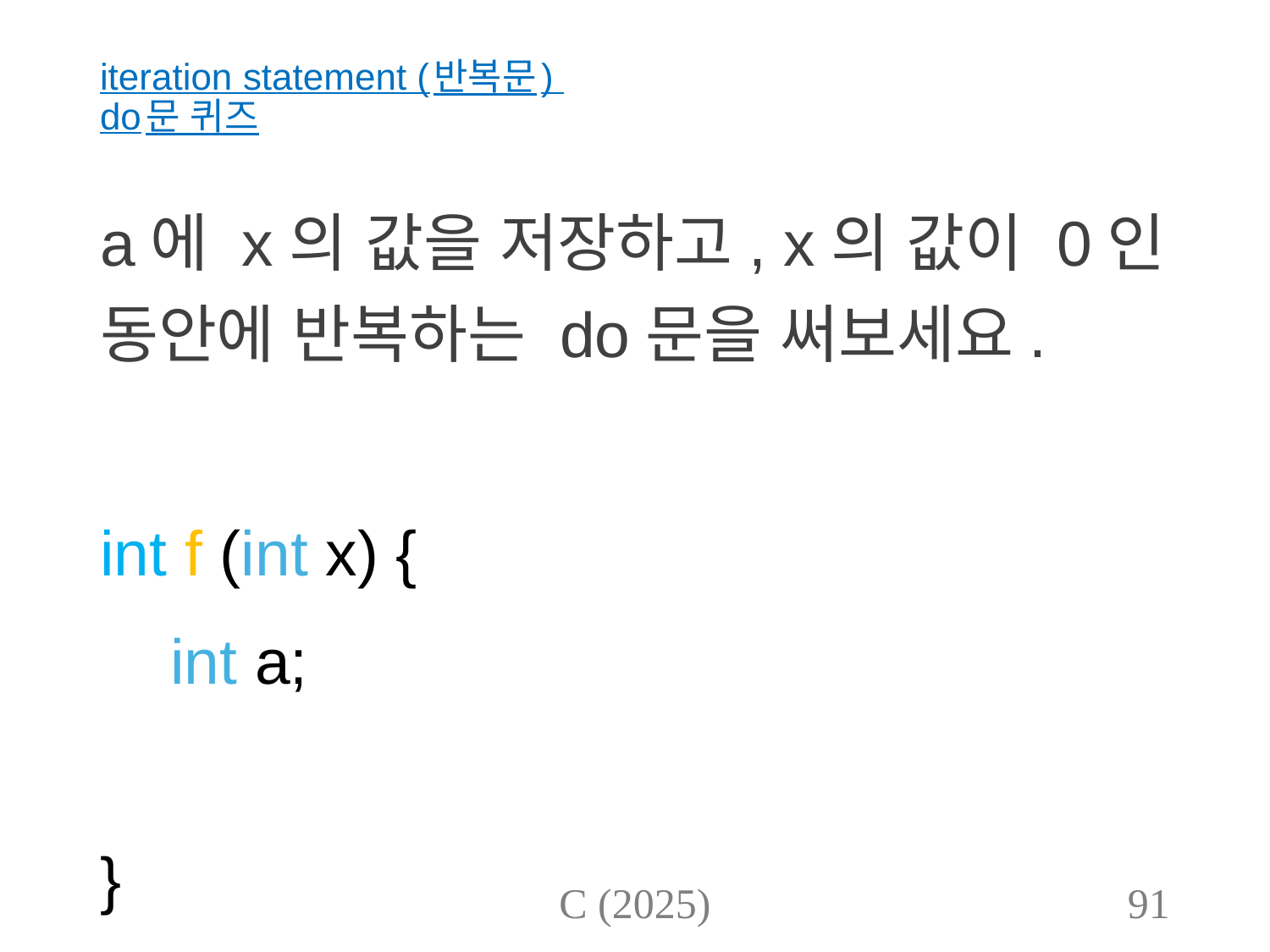

# iteration statement (반복문) do문 퀴즈
a에 x의 값을 저장하고, x의 값이 0인 동안에 반복하는 do문을 써보세요.

int f (int x) {
    int a;

}
C (2025)
91